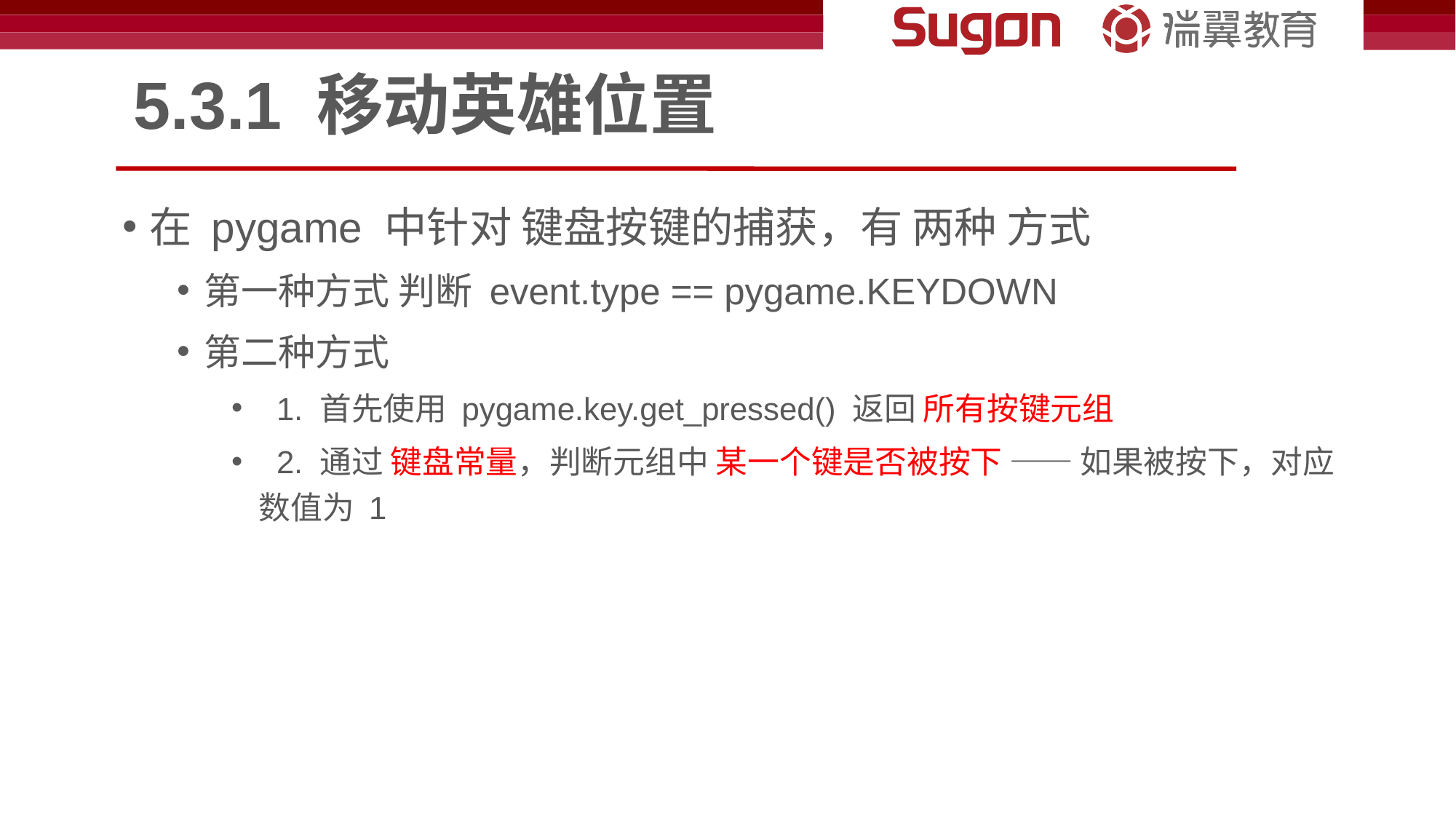

# 5.3.1 移动英雄位置
在 pygame 中针对 键盘按键的捕获，有 两种 方式
第一种方式 判断 event.type == pygame.KEYDOWN
第二种方式
  1. 首先使用 pygame.key.get_pressed() 返回 所有按键元组
  2. 通过 键盘常量，判断元组中 某一个键是否被按下 —— 如果被按下，对应数值为 1